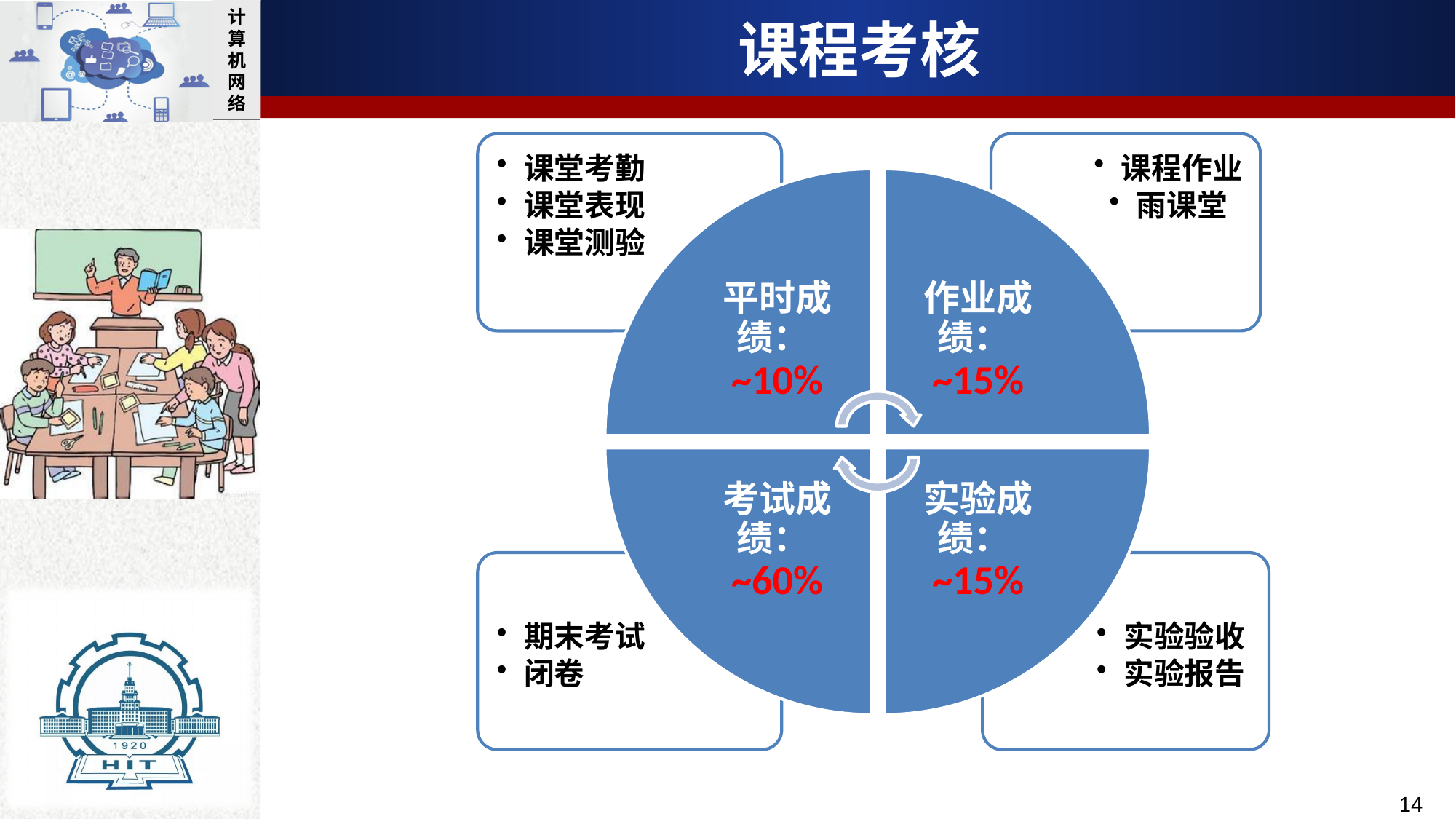

# 课程考核
实验验收
实验报告
期末考试
闭卷
课程作业
雨课堂
课堂考勤
课堂表现
课堂测验
平时成绩：~10%
作业成绩：~15%
实验成绩：~15%
考试成绩：~60%
14